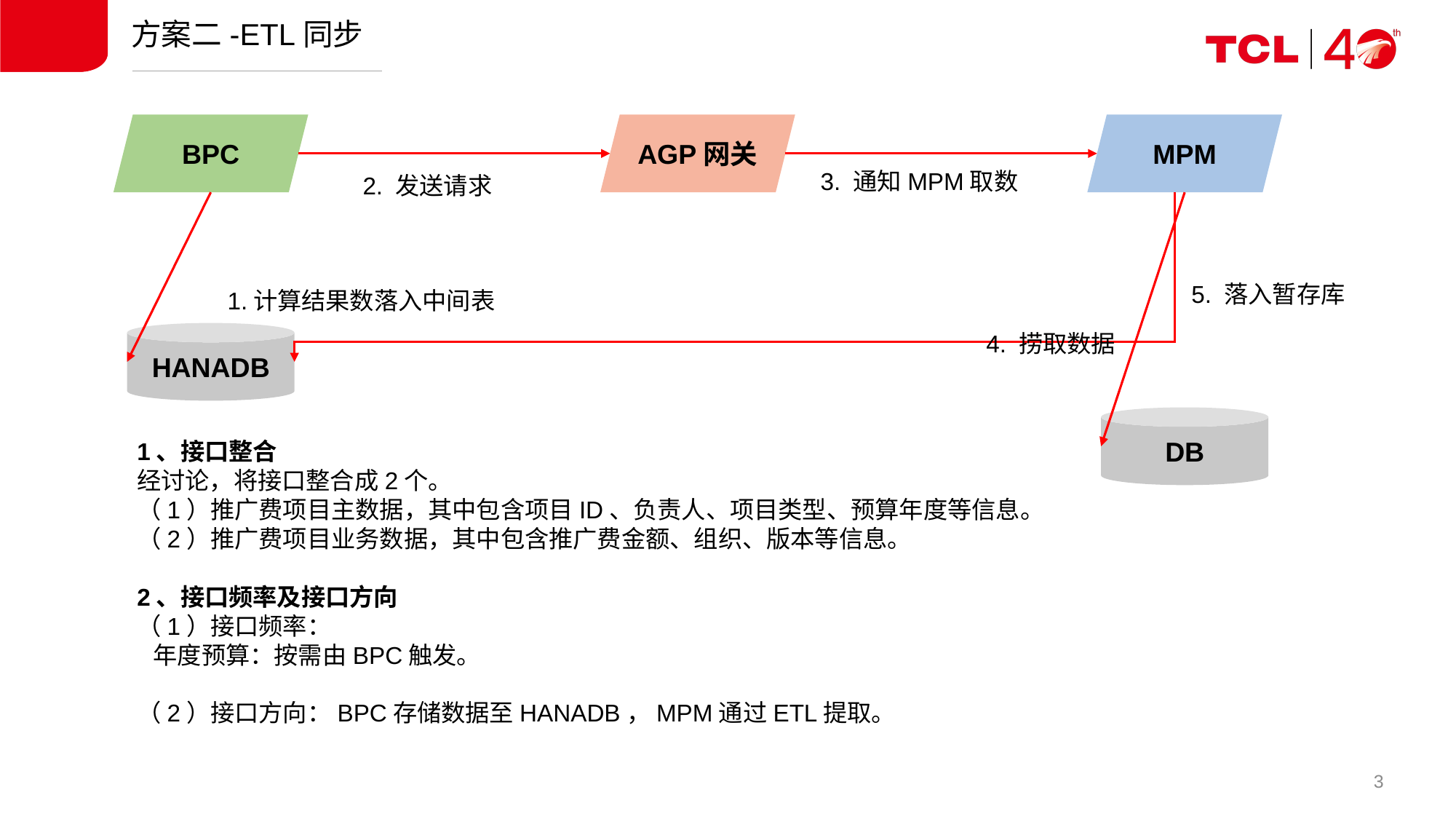

方案二-ETL同步
BPC
AGP网关
MPM
3. 通知MPM取数
5. 落入暂存库
1.计算结果数落入中间表
HANADB
4. 捞取数据
DB
2. 发送请求
1、接口整合
经讨论，将接口整合成2个。
（1）推广费项目主数据，其中包含项目ID、负责人、项目类型、预算年度等信息。
（2）推广费项目业务数据，其中包含推广费金额、组织、版本等信息。
2、接口频率及接口方向
（1）接口频率：
   年度预算：按需由BPC触发。

（2）接口方向：BPC存储数据至HANADB，MPM通过ETL提取。
3
3